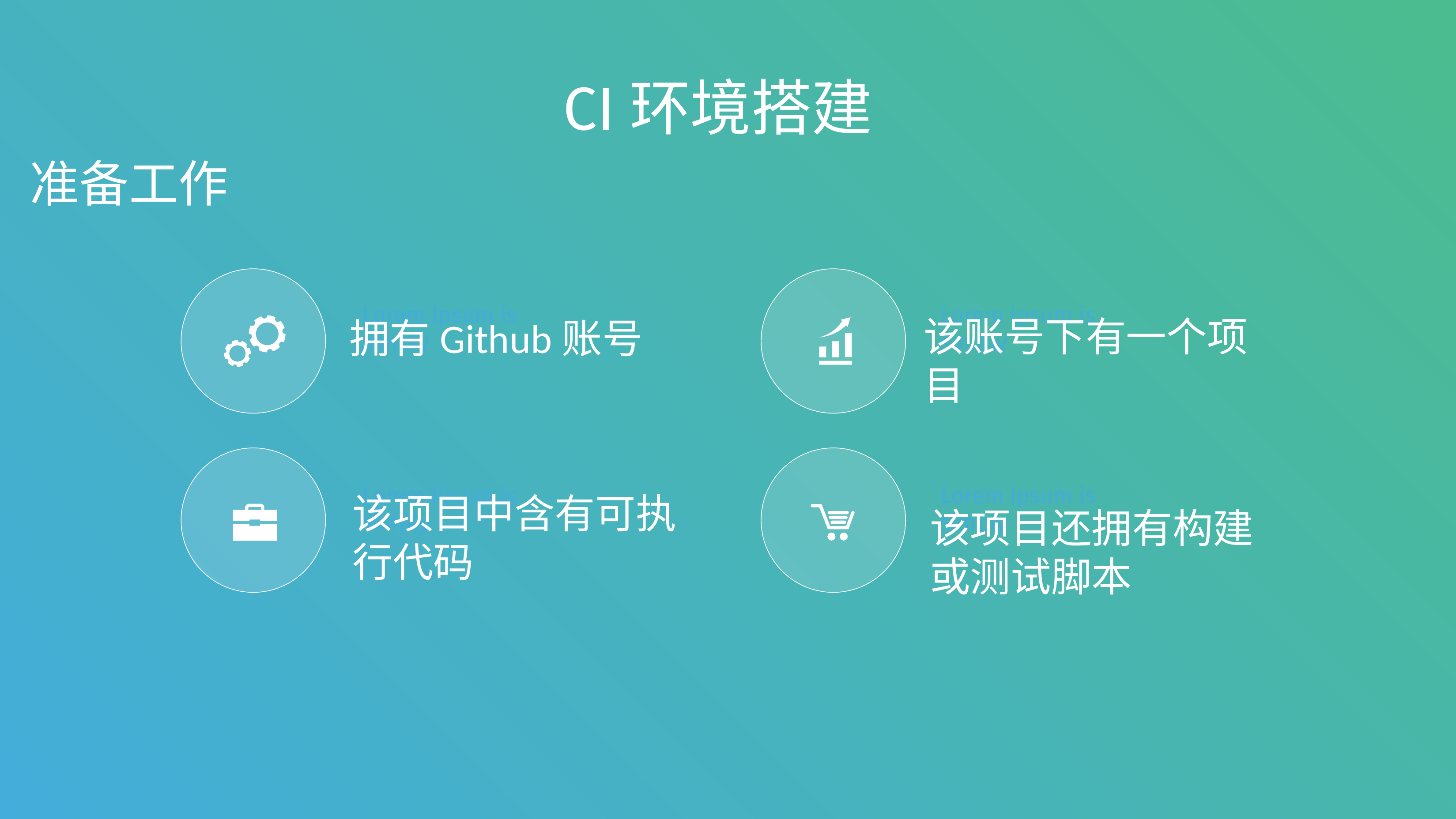

CI环境搭建
准备工作

Lorem Ipsum is simply
Lorem Ipsum is simply
该账号下有一个项目
拥有Github账号

Lorem Ipsum is simply
Lorem Ipsum is simply
该项目中含有可执行代码
该项目还拥有构建或测试脚本